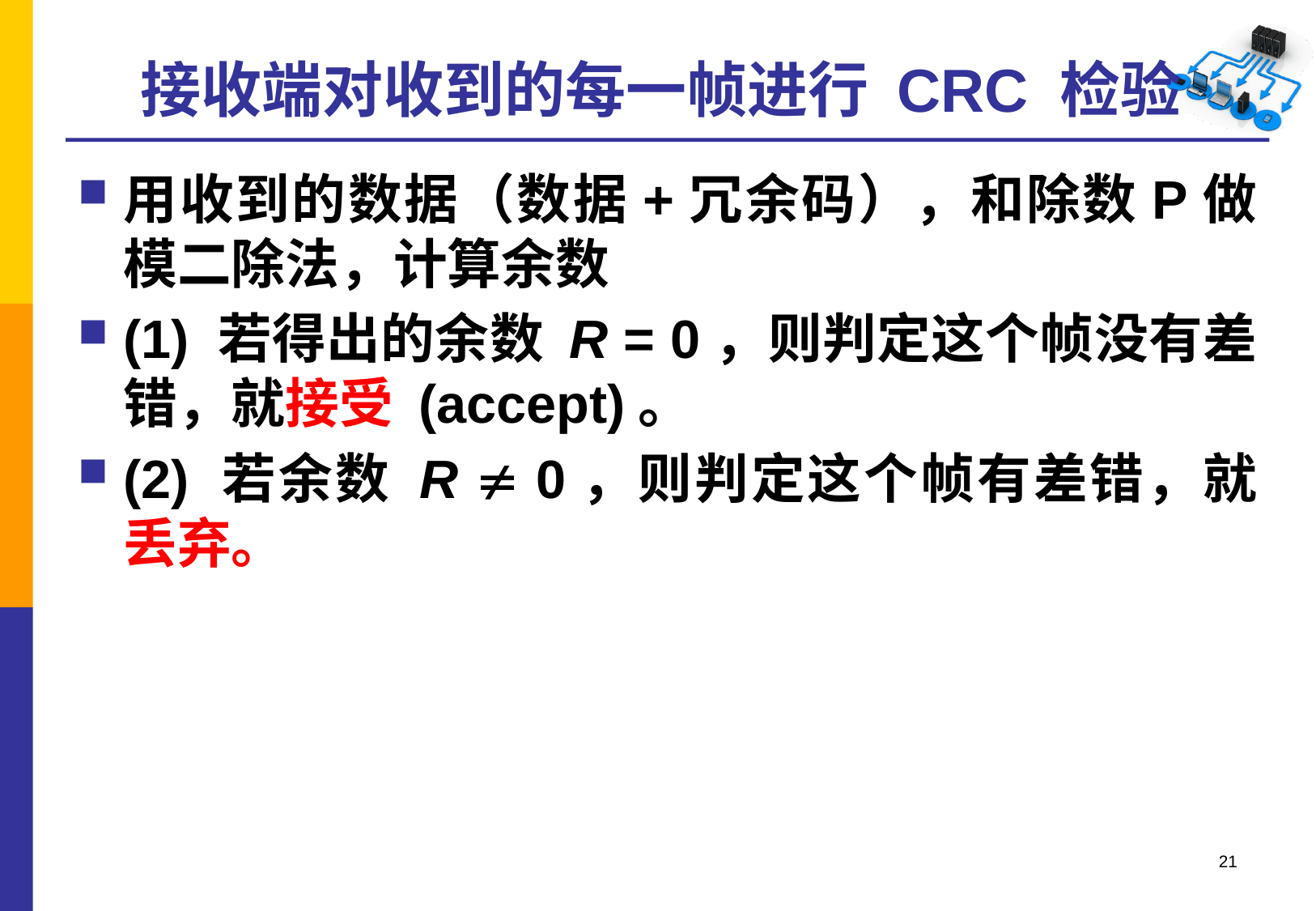

# 接收端对收到的每一帧进行 CRC 检验
用收到的数据（数据+冗余码），和除数P做模二除法，计算余数
(1) 若得出的余数 R = 0，则判定这个帧没有差错，就接受 (accept)。
(2) 若余数 R ≠ 0，则判定这个帧有差错，就丢弃。
21